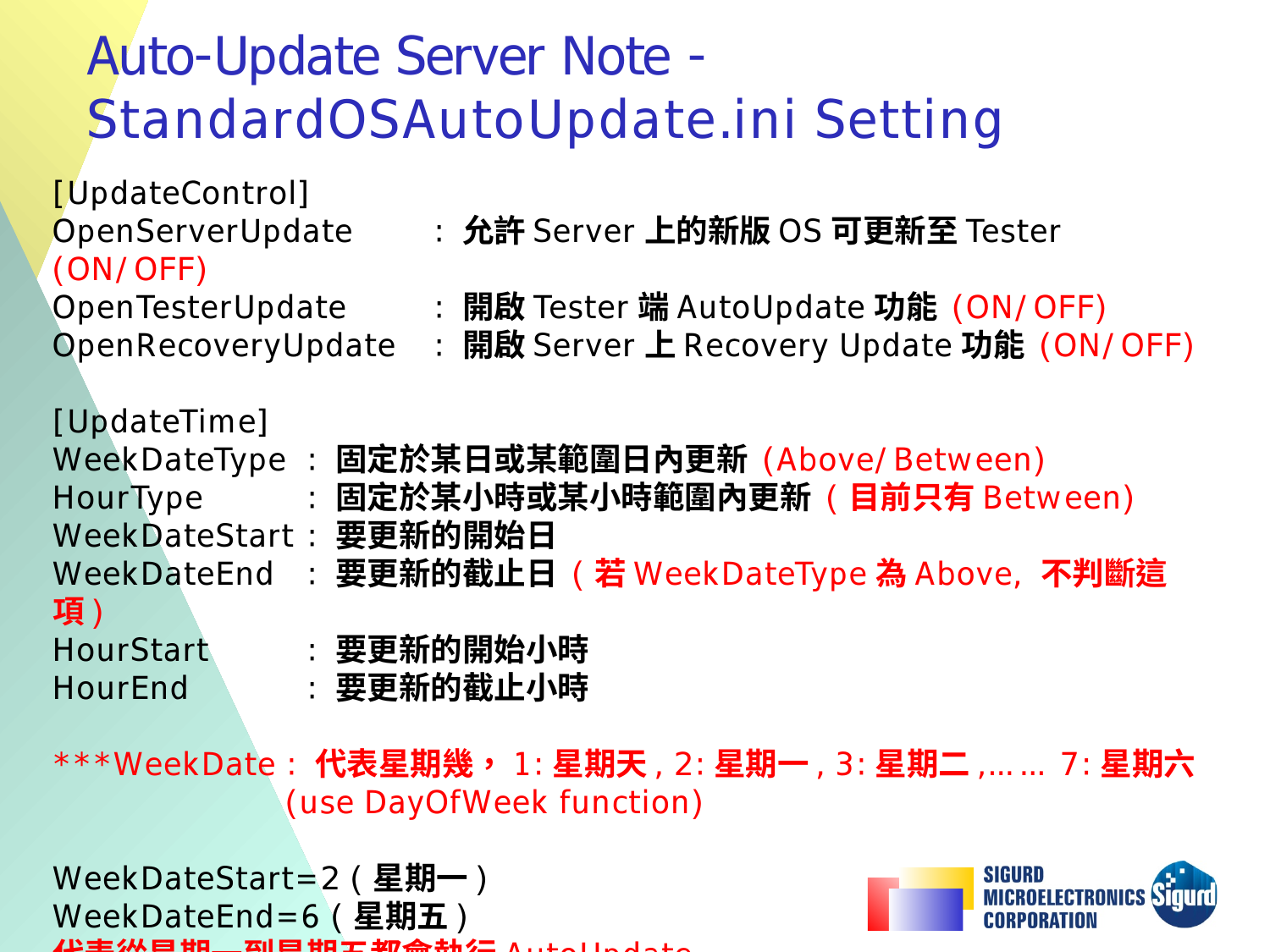

Auto-Update Server Note -
StandardOSAutoUpdate.ini Setting
[UpdateControl]
OpenServerUpdate	: 允許Server上的新版OS可更新至Tester (ON/OFF)
OpenTesterUpdate	: 開啟Tester端AutoUpdate功能 (ON/OFF)
OpenRecoveryUpdate	: 開啟Server上Recovery Update功能 (ON/OFF)

[UpdateTime]
WeekDateType	: 固定於某日或某範圍日內更新 (Above/Between)
HourType	: 固定於某小時或某小時範圍內更新 (目前只有Between)
WeekDateStart	: 要更新的開始日
WeekDateEnd	: 要更新的截止日 (若WeekDateType為Above, 不判斷這項)
HourStart	: 要更新的開始小時
HourEnd	: 要更新的截止小時

***WeekDate : 代表星期幾，1:星期天, 2:星期一, 3:星期二,…… 7:星期六
                         (use DayOfWeek function)

WeekDateStart=2 (星期一)
WeekDateEnd=6 (星期五)
代表從星期一到星期五都會執行AutoUpdate